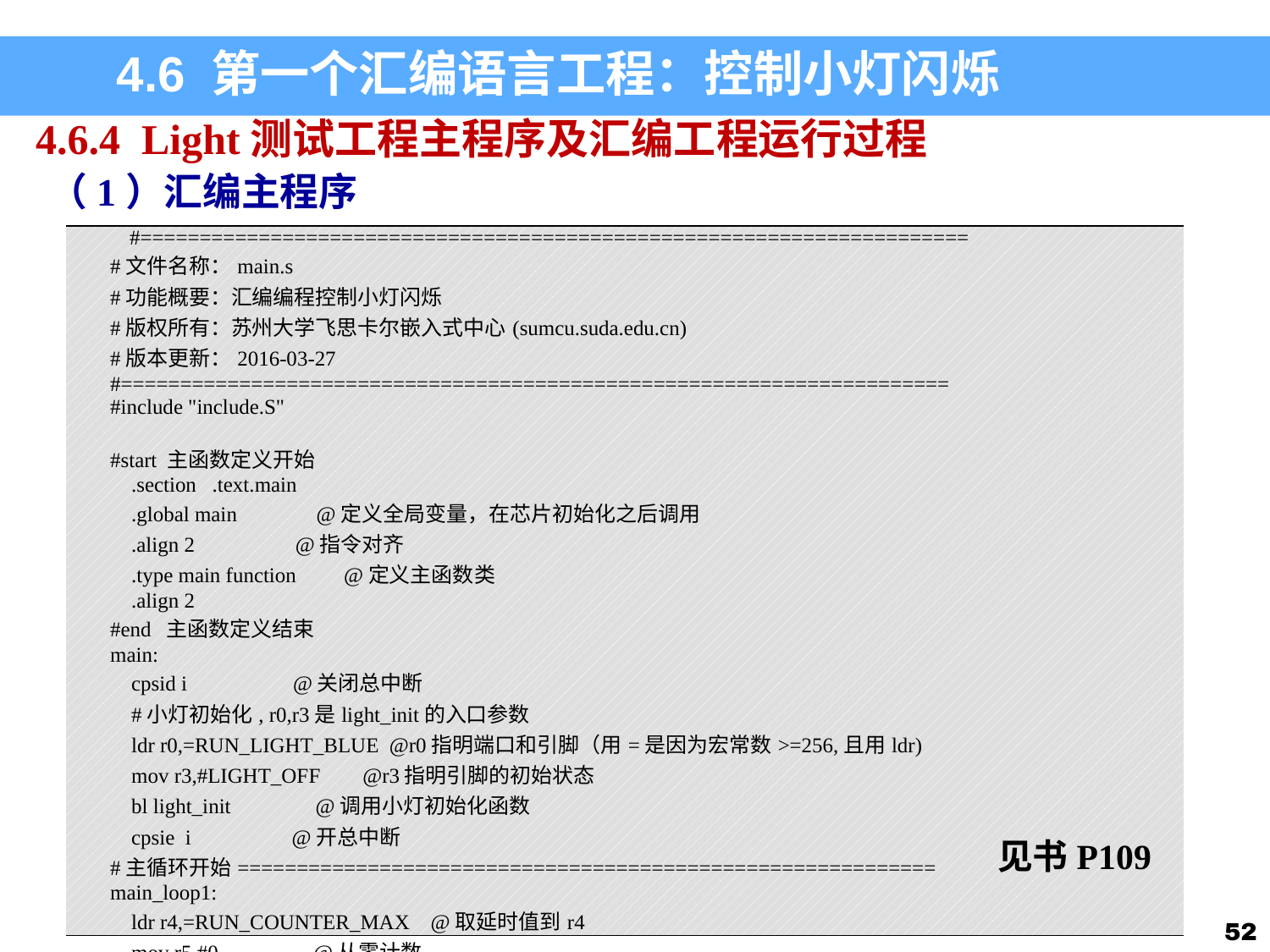

4.6 第一个汇编语言工程：控制小灯闪烁
4.6.4  Light测试工程主程序及汇编工程运行过程
（1）汇编主程序
| #====================================================================== #文件名称：main.s #功能概要：汇编编程控制小灯闪烁 #版权所有：苏州大学飞思卡尔嵌入式中心(sumcu.suda.edu.cn) #版本更新：2016-03-27 #====================================================================== #include "include.S"   #start 主函数定义开始 .section .text.main .global main @定义全局变量，在芯片初始化之后调用 .align 2 @指令对齐 .type main function @定义主函数类 .align 2 #end 主函数定义结束 main: cpsid i @关闭总中断 #小灯初始化, r0,r3是light\_init的入口参数 ldr r0,=RUN\_LIGHT\_BLUE @r0指明端口和引脚（用=是因为宏常数>=256,且用ldr) mov r3,#LIGHT\_OFF @r3指明引脚的初始状态 bl light\_init @调用小灯初始化函数 cpsie i @开总中断 #主循环开始=========================================================== main\_loop1: ldr r4,=RUN\_COUNTER\_MAX @取延时值到r4 mov r5,#0 @从零计数 .end …….. |
| --- |
见书P109
52